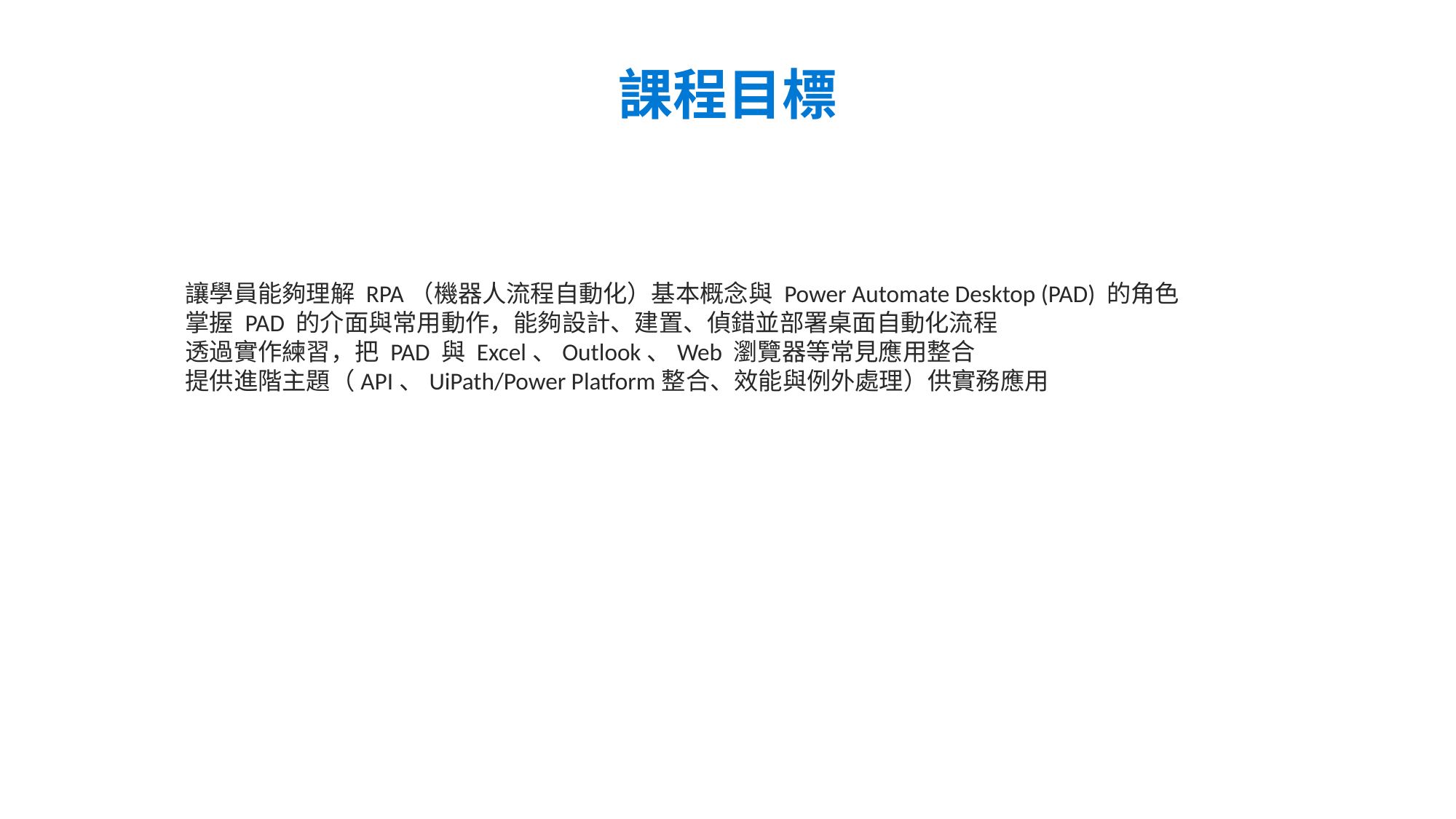

課程目標
讓學員能夠理解 RPA（機器人流程自動化）基本概念與 Power Automate Desktop (PAD) 的角色
掌握 PAD 的介面與常用動作，能夠設計、建置、偵錯並部署桌面自動化流程
透過實作練習，把 PAD 與 Excel、Outlook、Web 瀏覽器等常見應用整合
提供進階主題（API、UiPath/Power Platform整合、效能與例外處理）供實務應用